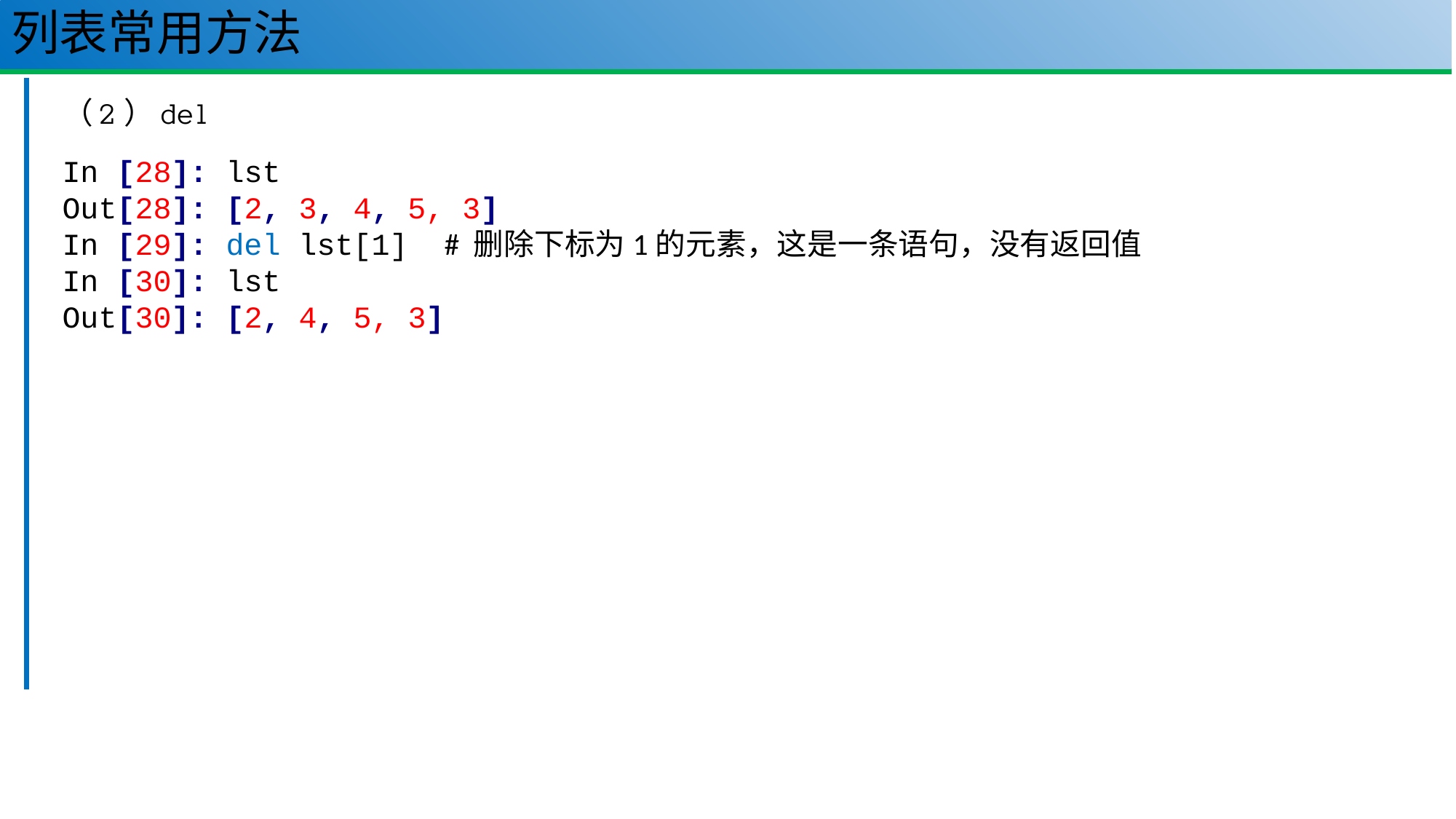

# 列表常用方法
21
（2）del
In [28]: lst
Out[28]: [2, 3, 4, 5, 3]
In [29]: del lst[1]  # 删除下标为1的元素，这是一条语句，没有返回值
In [30]: lst
Out[30]: [2, 4, 5, 3]